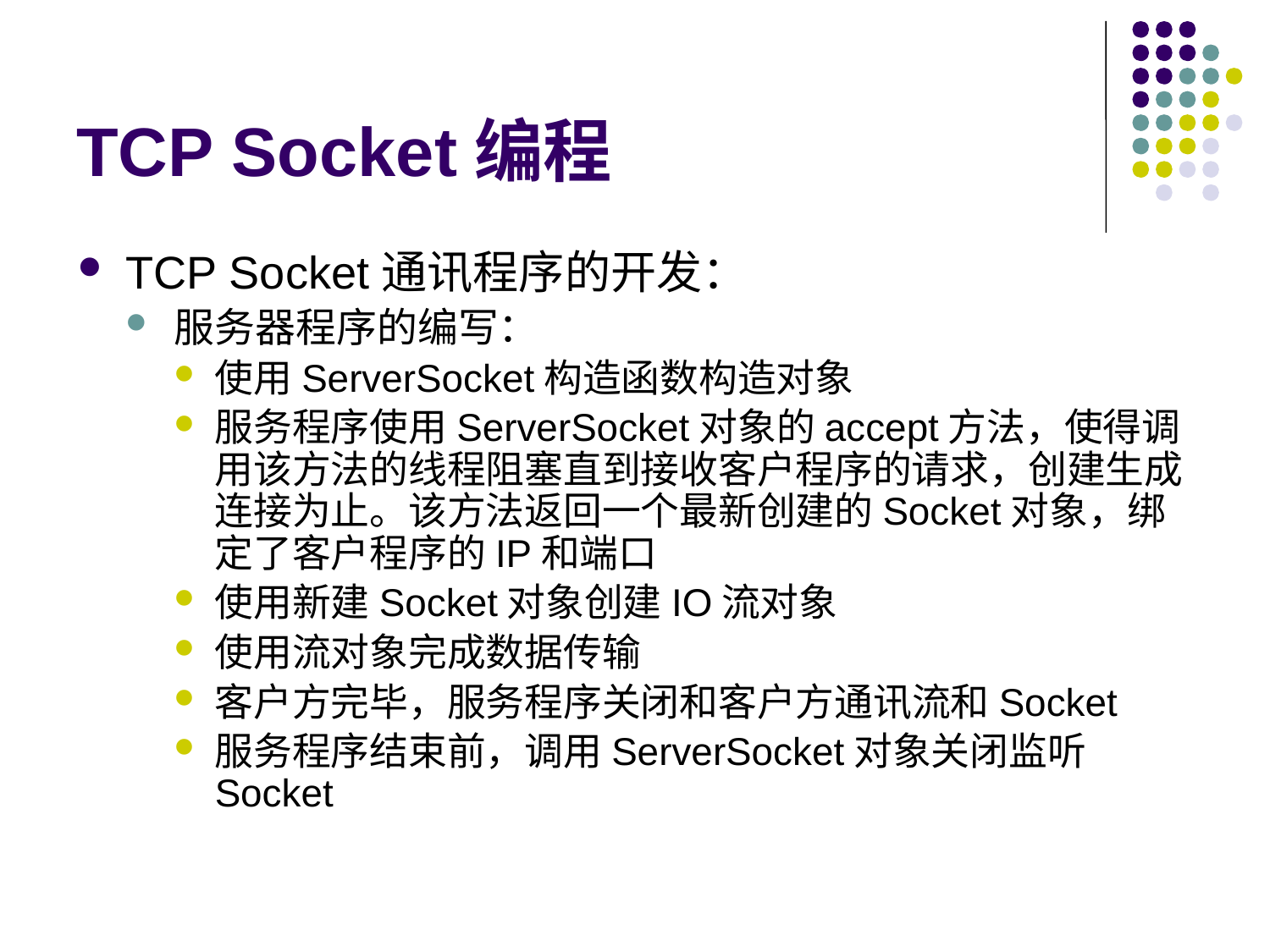

# TCP Socket编程
TCP Socket通讯程序的开发：
服务器程序的编写：
使用ServerSocket构造函数构造对象
服务程序使用ServerSocket对象的accept方法，使得调用该方法的线程阻塞直到接收客户程序的请求，创建生成连接为止。该方法返回一个最新创建的Socket对象，绑定了客户程序的IP和端口
使用新建Socket对象创建IO流对象
使用流对象完成数据传输
客户方完毕，服务程序关闭和客户方通讯流和Socket
服务程序结束前，调用ServerSocket对象关闭监听Socket